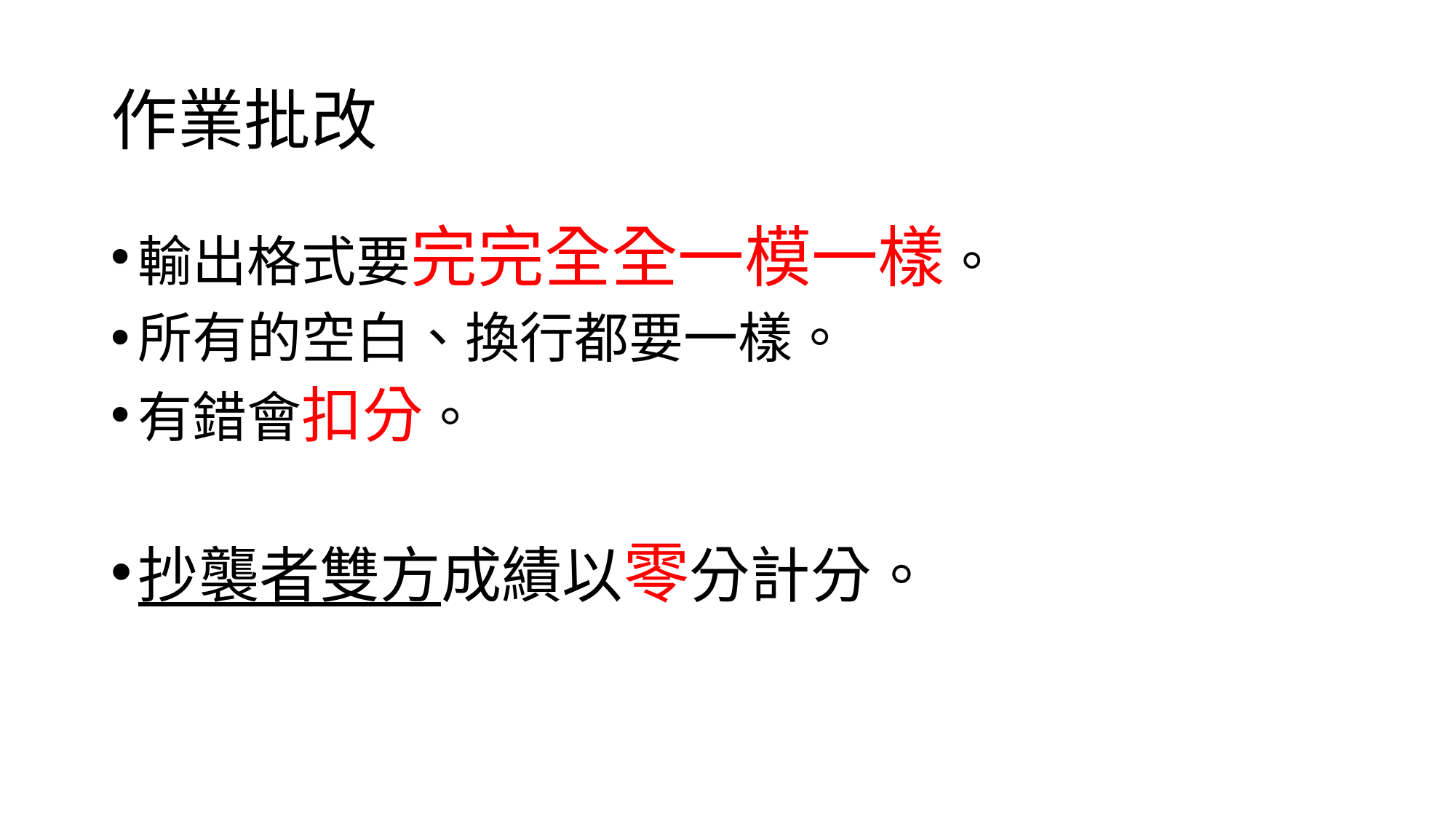

# 作業批改
輸出格式要完完全全一模一樣。
所有的空白、換行都要一樣。
有錯會扣分。

抄襲者雙方成績以零分計分。